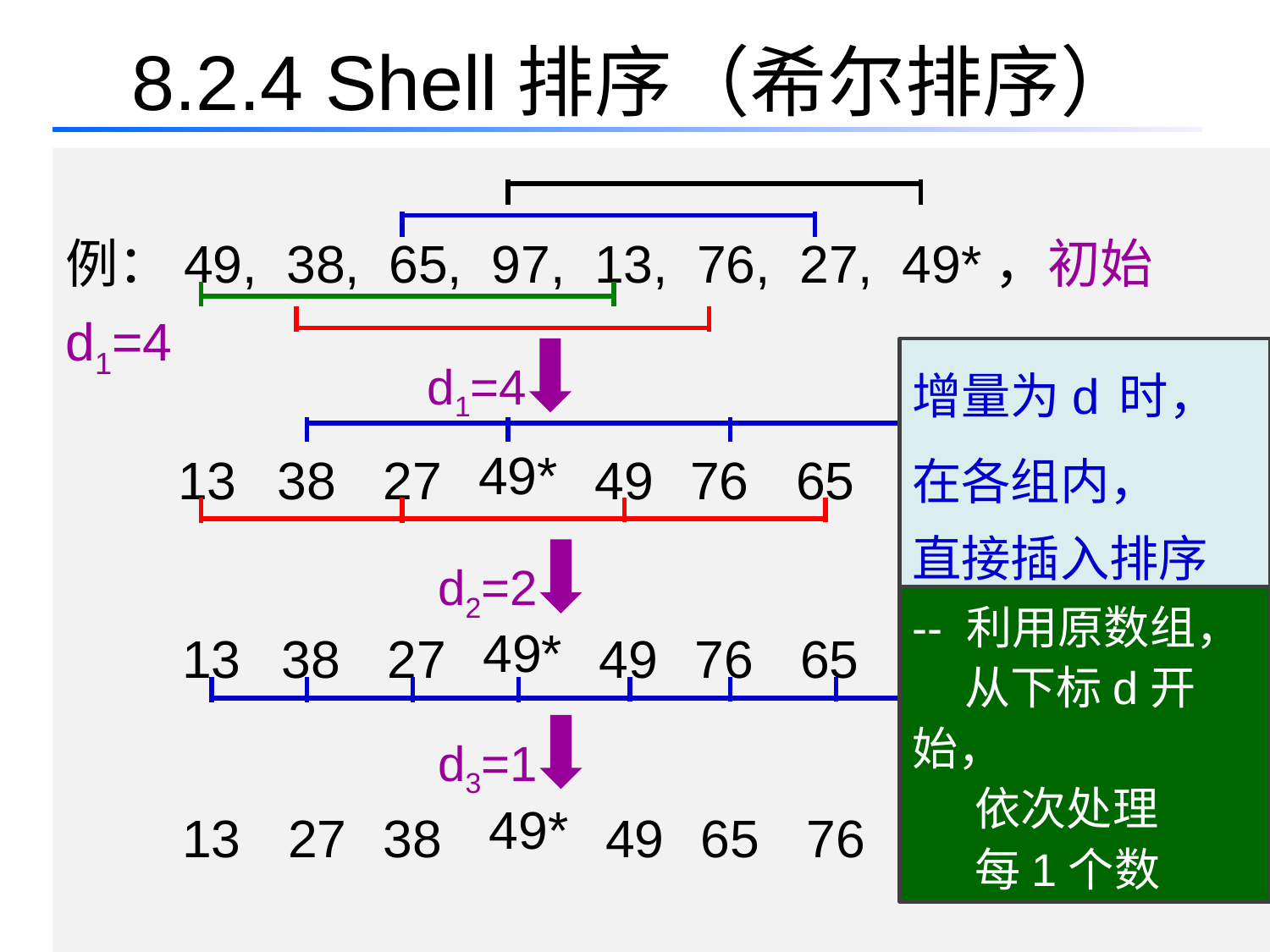

# 8.2.4 Shell排序（希尔排序）

例：49,  38,  65,  97,  13,  76,  27,  49*，初始d1=4

d1=4

增量为d 时，
在各组内，
直接插入排序
13
38
27
49
76
65
97
49*
d2=2

-- 利用原数组，
    从下标d开始，
     依次处理
     每1个数
13
38
27
49
76
65
97
49*
d3=1

65
76
97
13
27
38
49
49*